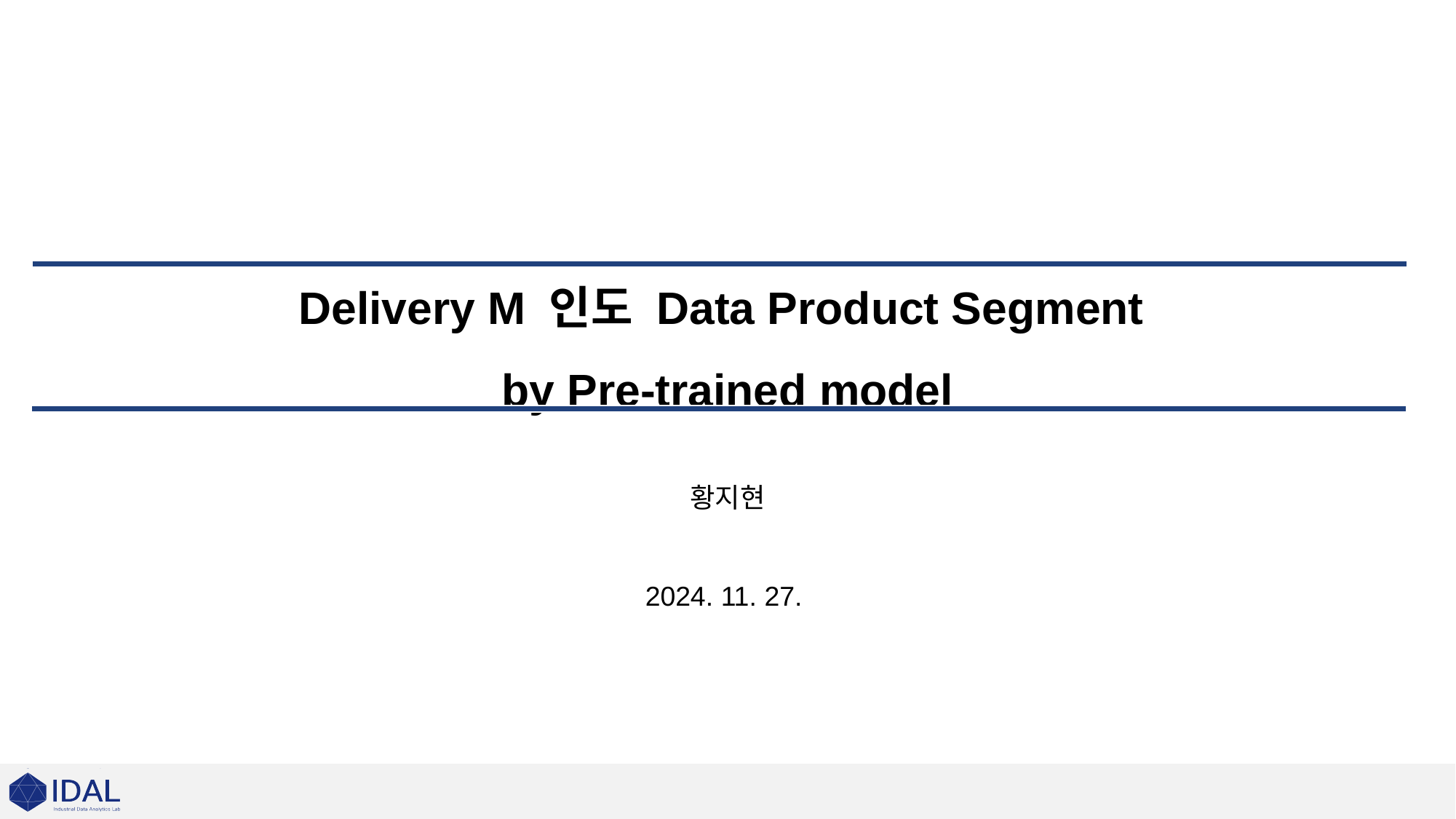

Delivery M 인도 Data Product Segment
by Pre-trained model

황지현

2024. 11. 27.